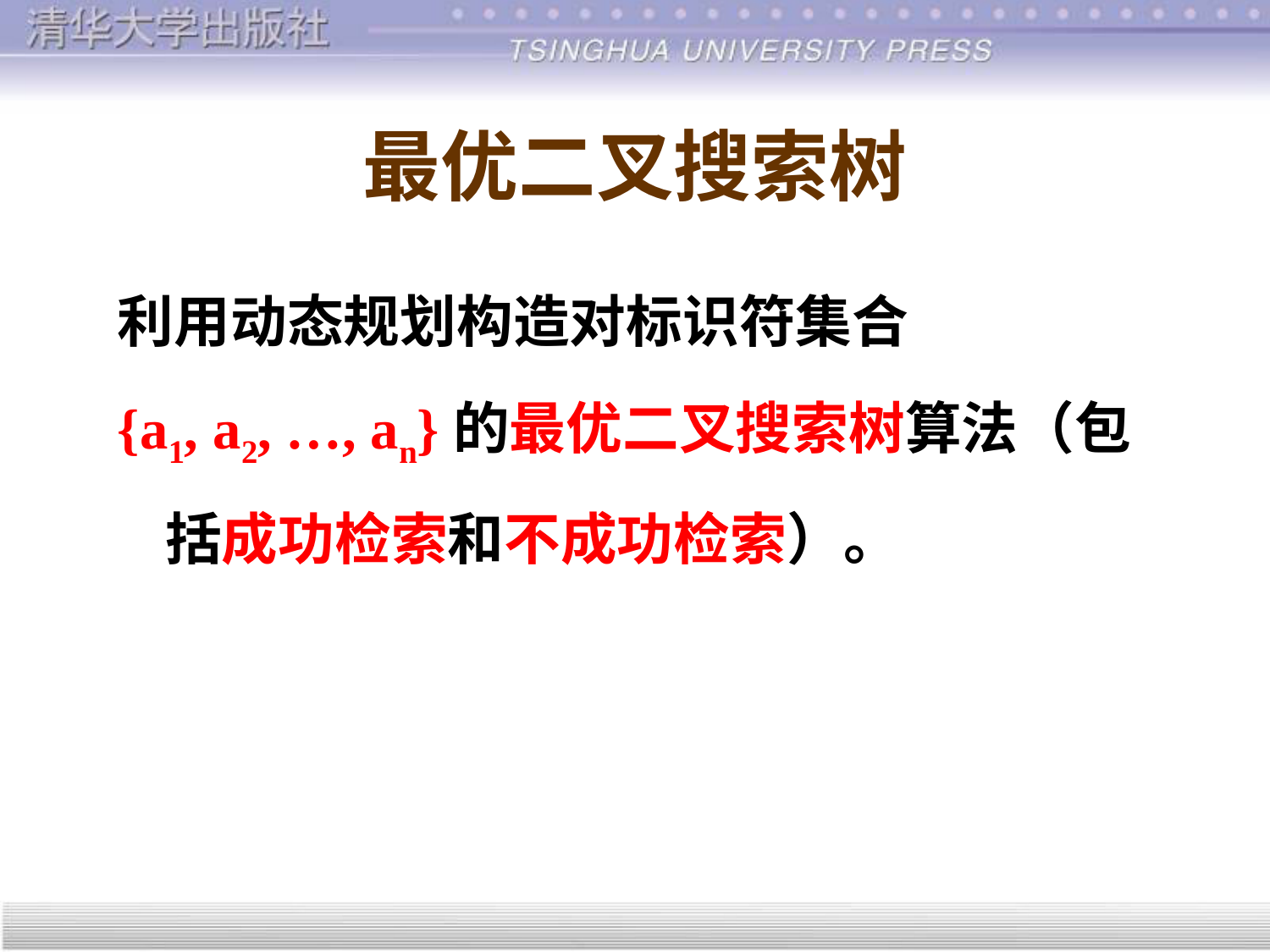

# 最优二叉搜索树
利用动态规划构造对标识符集合
{a1, a2, …, an}的最优二叉搜索树算法（包括成功检索和不成功检索）。
78